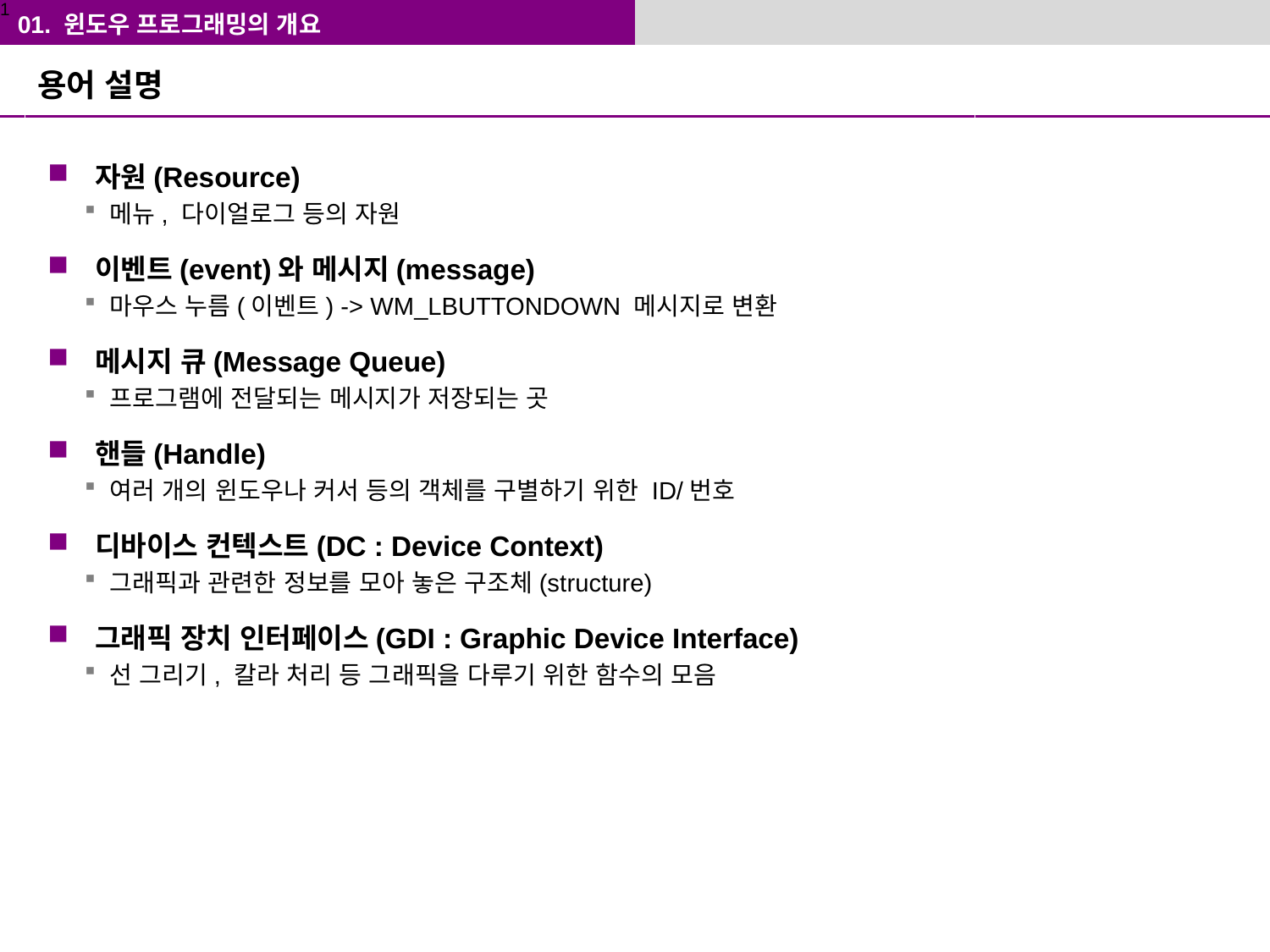

01. 윈도우 프로그래밍의 개요
# 용어 설명
자원(Resource)
메뉴, 다이얼로그 등의 자원
이벤트(event)와 메시지(message)
마우스 누름(이벤트) -> WM_LBUTTONDOWN 메시지로 변환
메시지 큐(Message Queue)
프로그램에 전달되는 메시지가 저장되는 곳
핸들(Handle)
여러 개의 윈도우나 커서 등의 객체를 구별하기 위한 ID/번호
디바이스 컨텍스트(DC : Device Context)
그래픽과 관련한 정보를 모아 놓은 구조체(structure)
그래픽 장치 인터페이스(GDI : Graphic Device Interface)
선 그리기, 칼라 처리 등 그래픽을 다루기 위한 함수의 모음